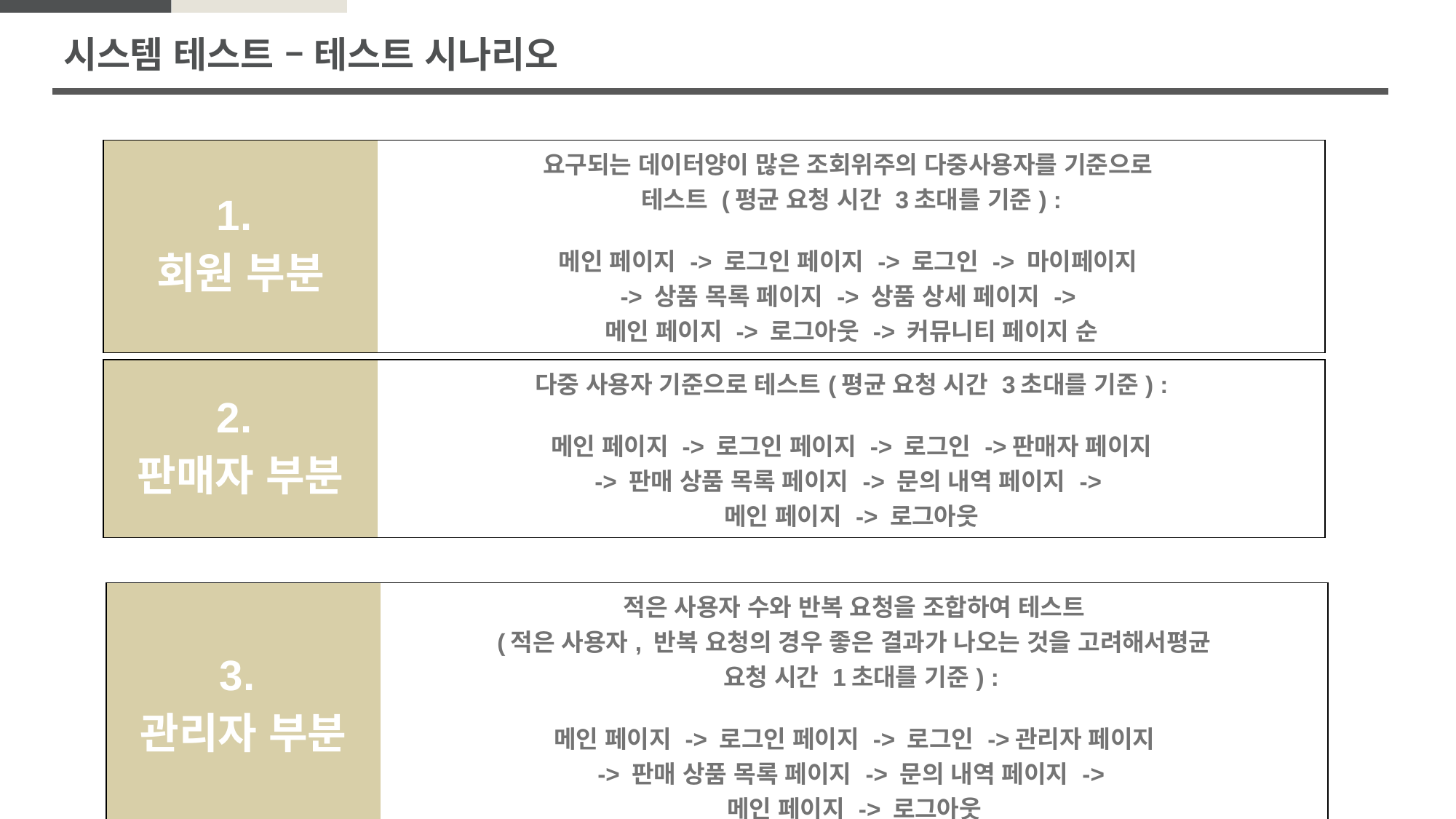

# 시스템 테스트 – 테스트 시나리오

| 1. 회원 부분 | 요구되는 데이터양이 많은 조회위주의 다중사용자를 기준으로 테스트 (평균 요청 시간 3초대를 기준) : 메인 페이지 -> 로그인 페이지 -> 로그인 -> 마이페이지 -> 상품 목록 페이지 -> 상품 상세 페이지 -> 메인 페이지 -> 로그아웃 -> 커뮤니티 페이지 순 |
| --- | --- |
| 2. 판매자 부분 | 다중 사용자 기준으로 테스트(평균 요청 시간 3초대를 기준) : 메인 페이지 -> 로그인 페이지 -> 로그인 ->판매자 페이지 -> 판매 상품 목록 페이지 -> 문의 내역 페이지 -> 메인 페이지 -> 로그아웃 |
| --- | --- |
| 3. 관리자 부분 | 적은 사용자 수와 반복 요청을 조합하여 테스트 (적은 사용자, 반복 요청의 경우 좋은 결과가 나오는 것을 고려해서평균 요청 시간 1초대를 기준) : 메인 페이지 -> 로그인 페이지 -> 로그인 ->관리자 페이지 -> 판매 상품 목록 페이지 -> 문의 내역 페이지 -> 메인 페이지 -> 로그아웃 |
| --- | --- |